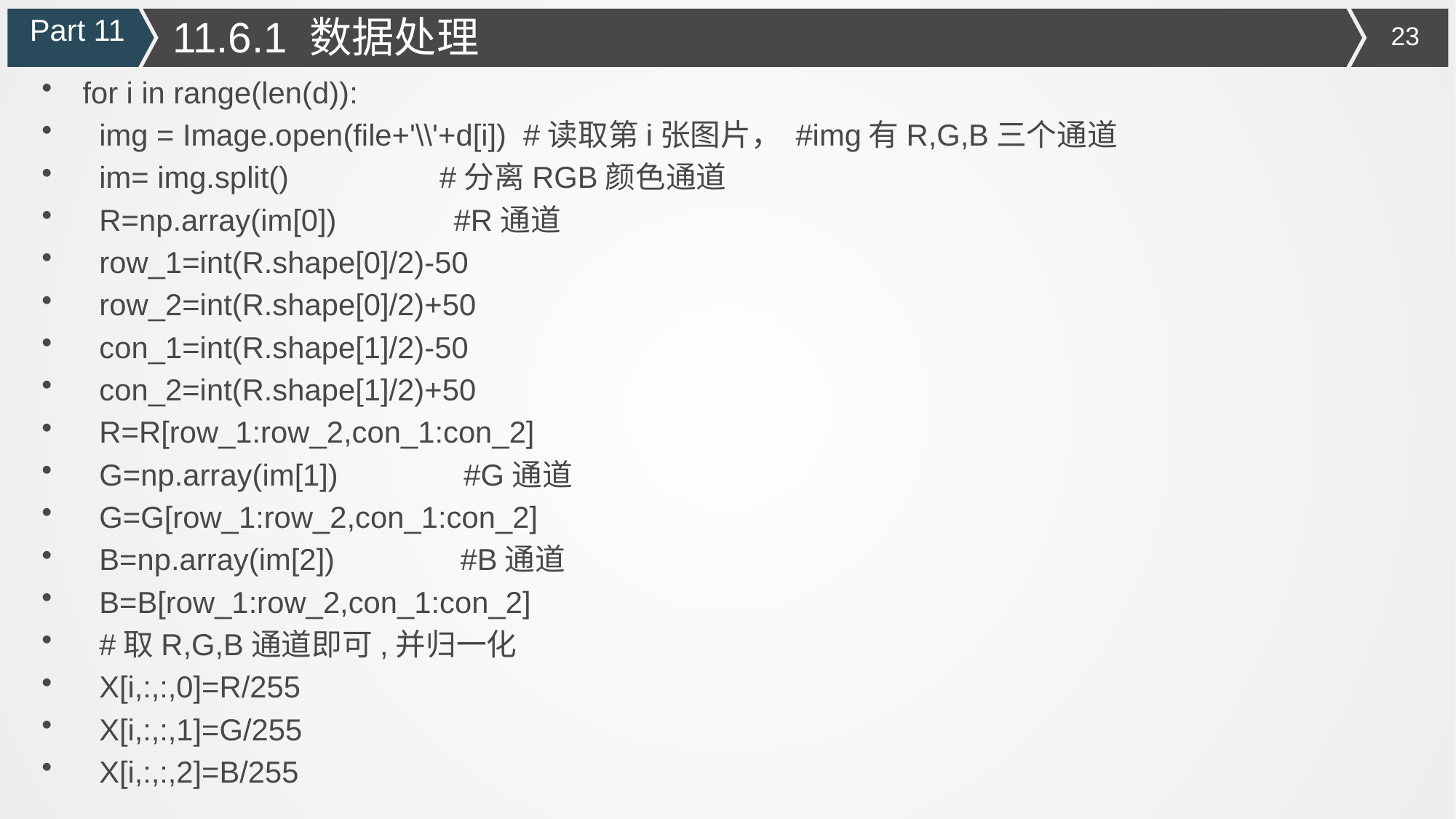

11.6.1 数据处理
Part 11
for i in range(len(d)):
  img = Image.open(file+'\\'+d[i])  #读取第i张图片， #img有R,G,B三个通道
  im= img.split()                  #分离RGB颜色通道
  R=np.array(im[0])              #R通道
  row_1=int(R.shape[0]/2)-50
  row_2=int(R.shape[0]/2)+50
  con_1=int(R.shape[1]/2)-50
  con_2=int(R.shape[1]/2)+50
  R=R[row_1:row_2,con_1:con_2]
  G=np.array(im[1])               #G通道
  G=G[row_1:row_2,con_1:con_2]
  B=np.array(im[2])               #B通道
  B=B[row_1:row_2,con_1:con_2]
  #取R,G,B通道即可,并归一化
  X[i,:,:,0]=R/255
  X[i,:,:,1]=G/255
  X[i,:,:,2]=B/255